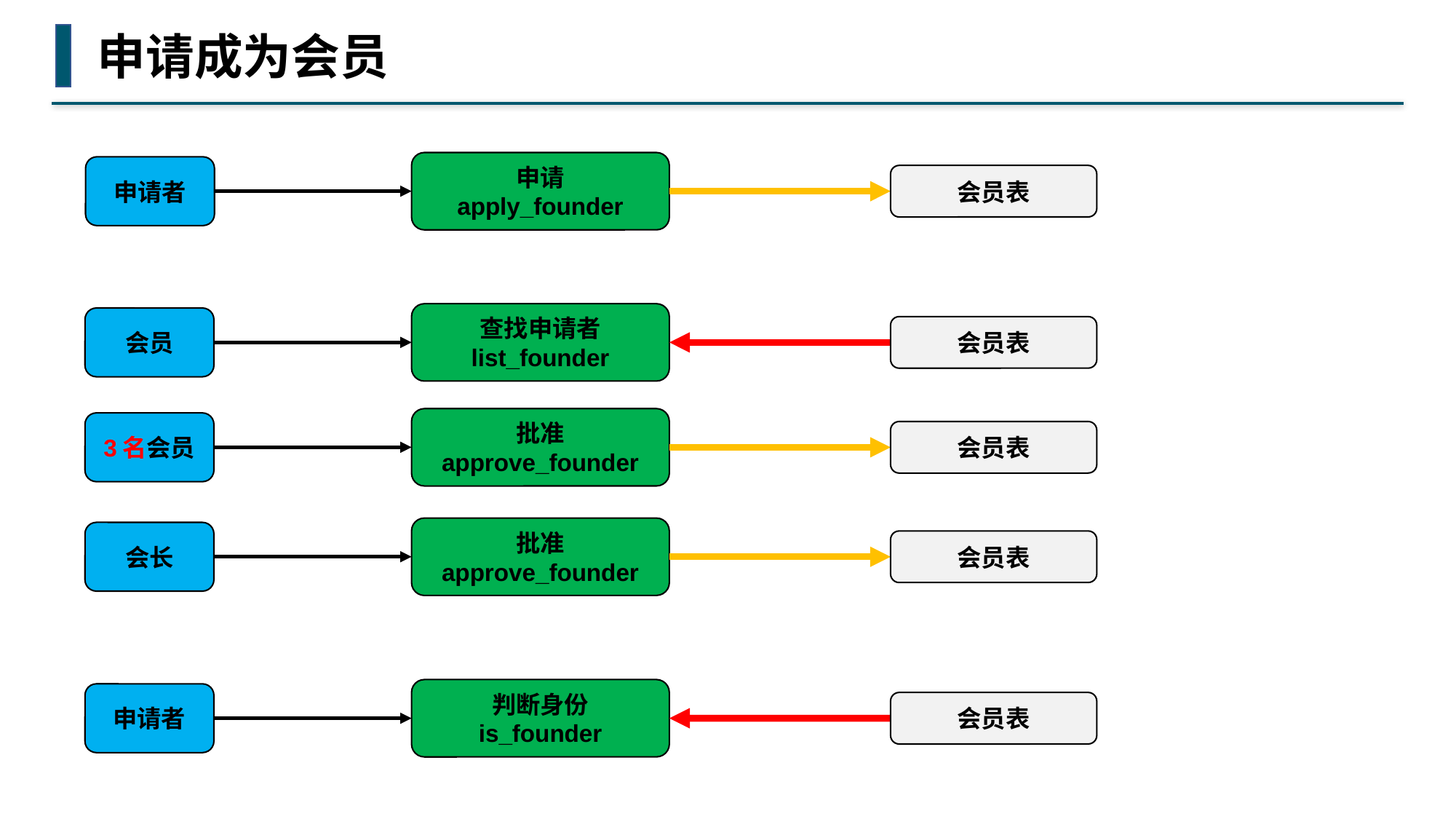

申请成为会员

申请
apply_founder
申请者
会员表
查找申请者
list_founder
会员
会员表
批准
approve_founder
3名会员
会员表
批准
approve_founder
会长
会员表
判断身份
is_founder
申请者
会员表